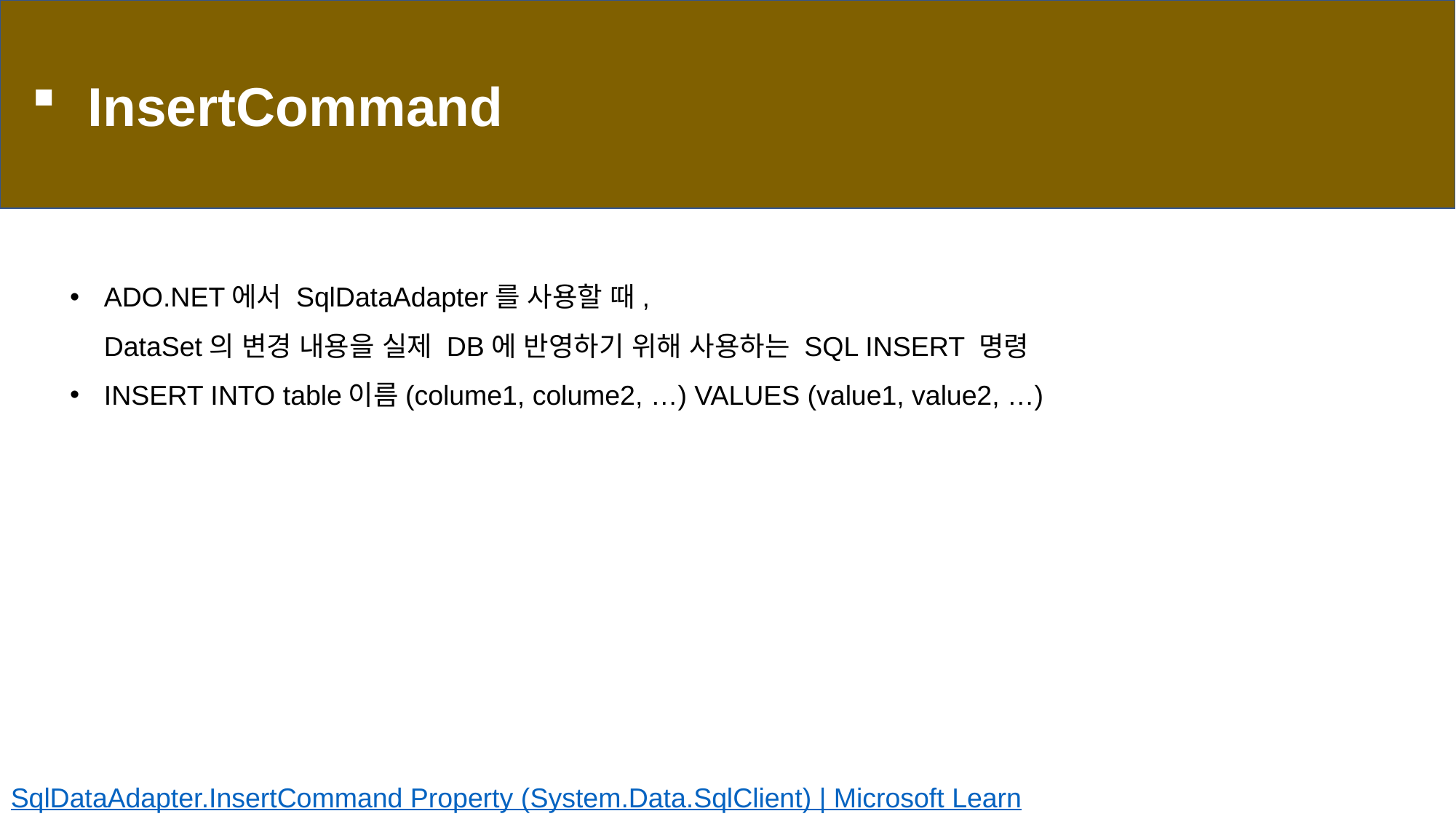

InsertCommand
ADO.NET에서 SqlDataAdapter를 사용할 때,
DataSet의 변경 내용을 실제 DB에 반영하기 위해 사용하는 SQL INSERT 명령
INSERT INTO table이름(colume1, colume2, …) VALUES (value1, value2, …)
SqlDataAdapter.InsertCommand Property (System.Data.SqlClient) | Microsoft Learn